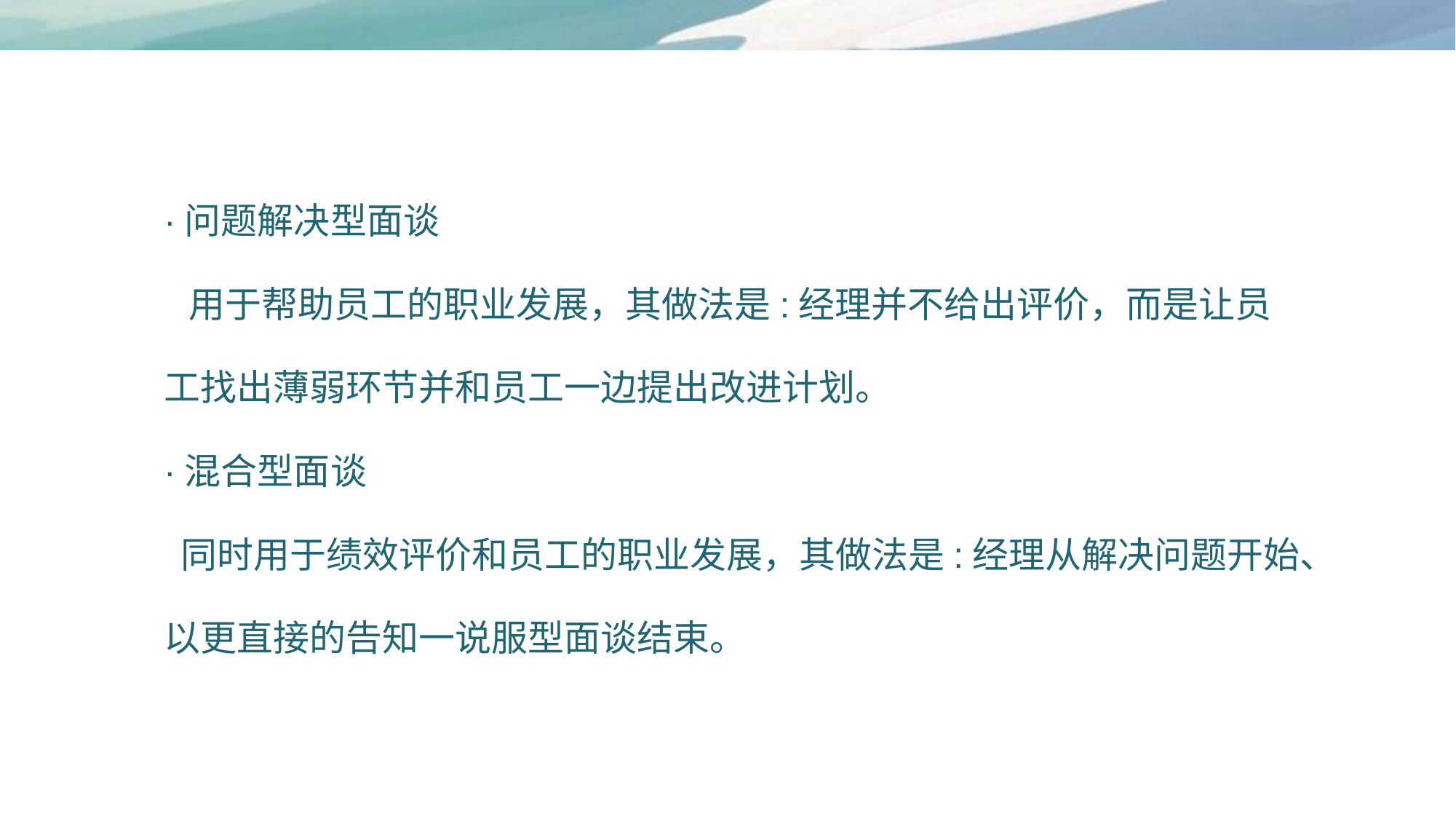

·问题解决型面谈
  用于帮助员工的职业发展，其做法是:经理并不给出评价，而是让员工找出薄弱环节并和员工一边提出改进计划。
·混合型面谈
 同时用于绩效评价和员工的职业发展，其做法是:经理从解决问题开始、以更直接的告知一说服型面谈结束。